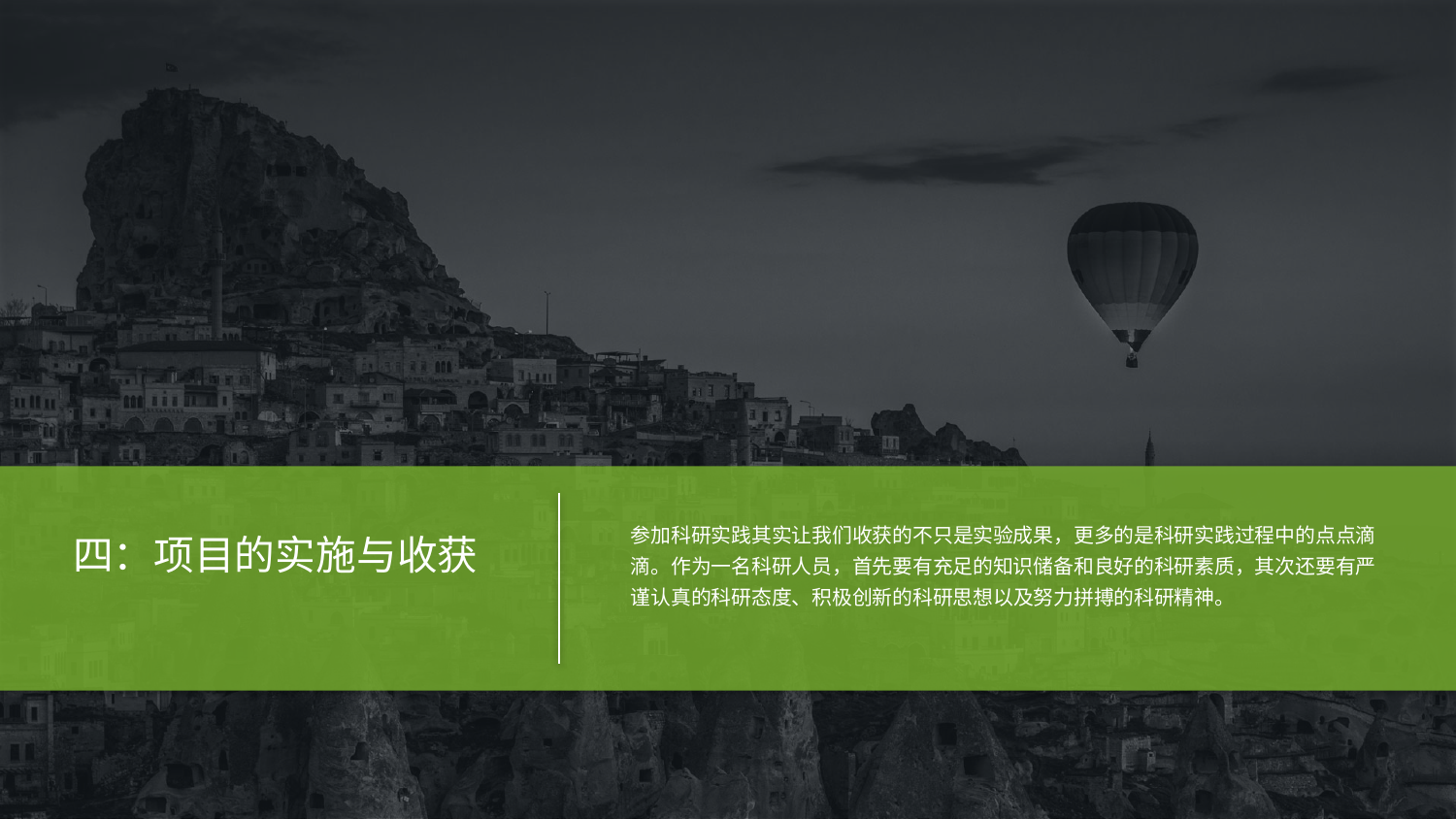

参加科研实践其实让我们收获的不只是实验成果，更多的是科研实践过程中的点点滴滴。作为一名科研人员，首先要有充足的知识储备和良好的科研素质，其次还要有严谨认真的科研态度、积极创新的科研思想以及努力拼搏的科研精神。
四：项目的实施与收获